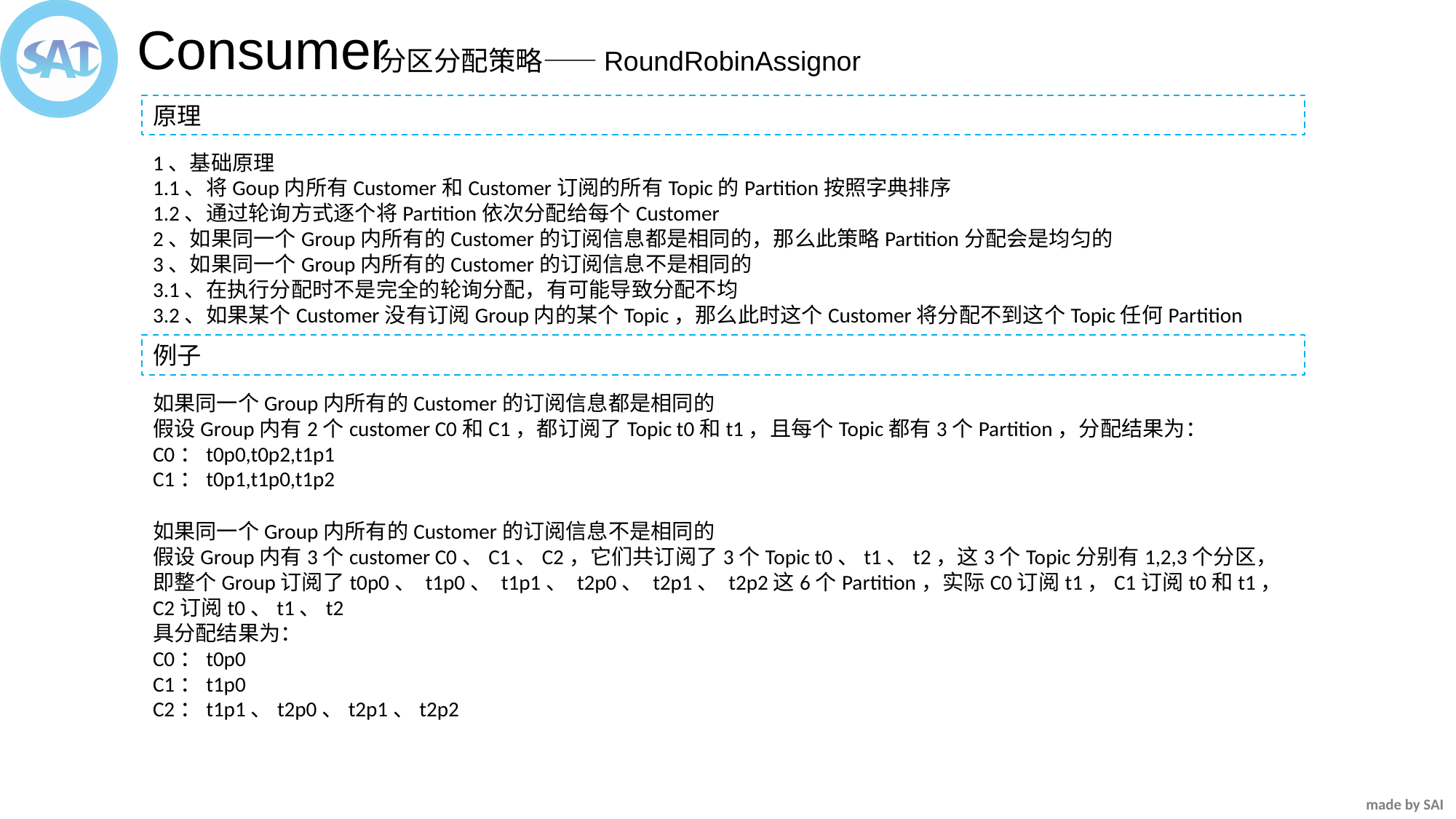

Consumer
分区分配策略——RoundRobinAssignor
原理
1、基础原理
1.1、将Goup内所有Customer和Customer订阅的所有Topic的Partition按照字典排序
1.2、通过轮询方式逐个将Partition依次分配给每个Customer
2、如果同一个Group内所有的Customer的订阅信息都是相同的，那么此策略Partition分配会是均匀的
3、如果同一个Group内所有的Customer的订阅信息不是相同的
3.1、在执行分配时不是完全的轮询分配，有可能导致分配不均
3.2、如果某个Customer没有订阅Group内的某个Topic，那么此时这个Customer将分配不到这个Topic任何Partition
例子
如果同一个Group内所有的Customer的订阅信息都是相同的
假设Group内有2个customer C0和C1，都订阅了Topic t0和t1，且每个Topic都有3个Partition，分配结果为：
C0：t0p0,t0p2,t1p1
C1：t0p1,t1p0,t1p2
如果同一个Group内所有的Customer的订阅信息不是相同的
假设Group内有3个customer C0、C1、C2，它们共订阅了3个Topic t0、t1、t2，这3个Topic分别有1,2,3个分区，即整个Group订阅了t0p0、 t1p0、 t1p1、 t2p0、 t2p1、 t2p2这6个Partition，实际C0订阅t1，C1订阅t0和t1，C2订阅t0、t1、t2
具分配结果为：
C0：t0p0
C1：t1p0
C2：t1p1、t2p0、t2p1、t2p2